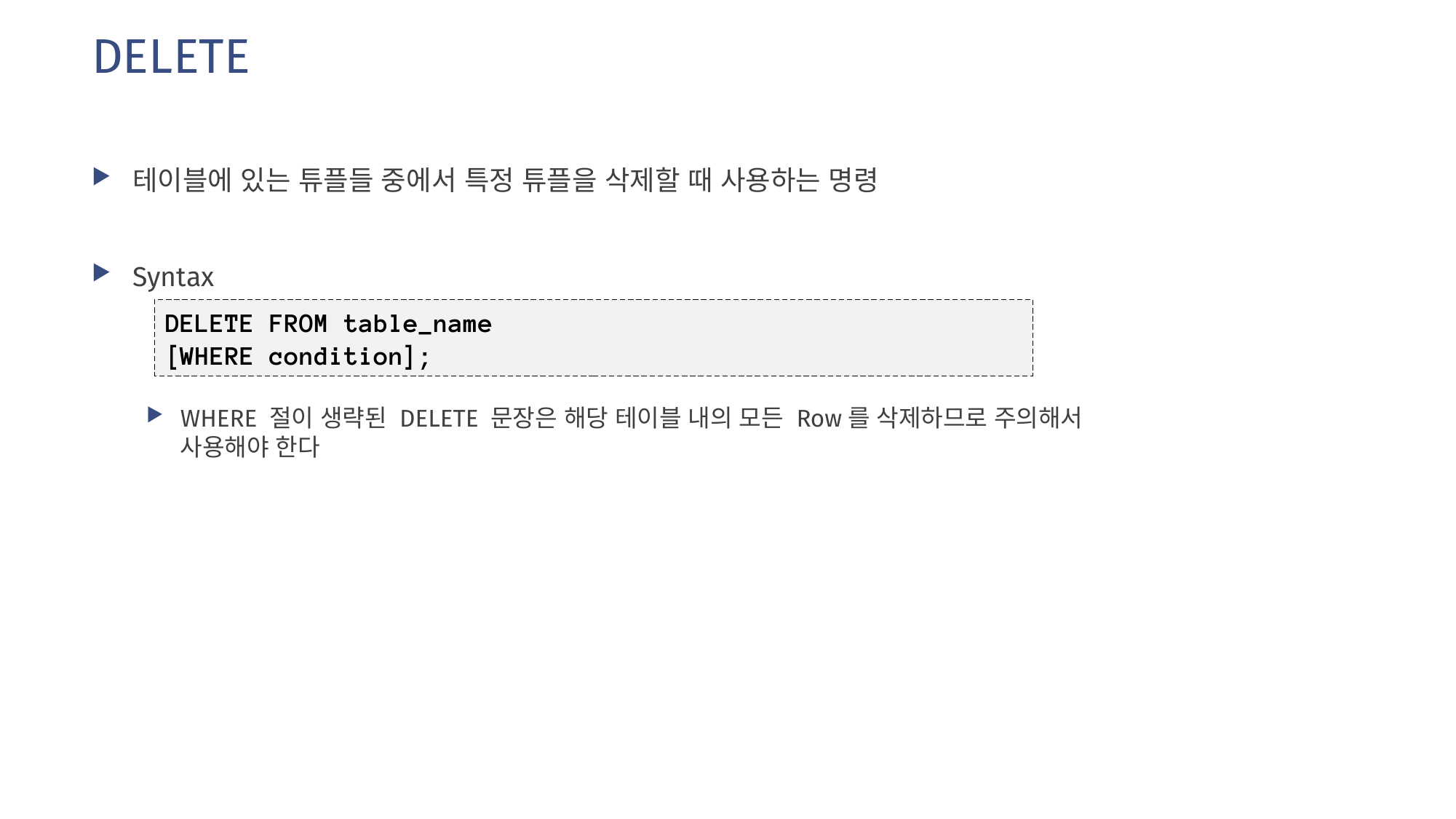

# DELETE
테이블에 있는 튜플들 중에서 특정 튜플을 삭제할 때 사용하는 명령

Syntax

WHERE 절이 생략된 DELETE 문장은 해당 테이블 내의 모든 Row를 삭제하므로 주의해서 사용해야 한다

DELETE FROM table_name
[WHERE condition];